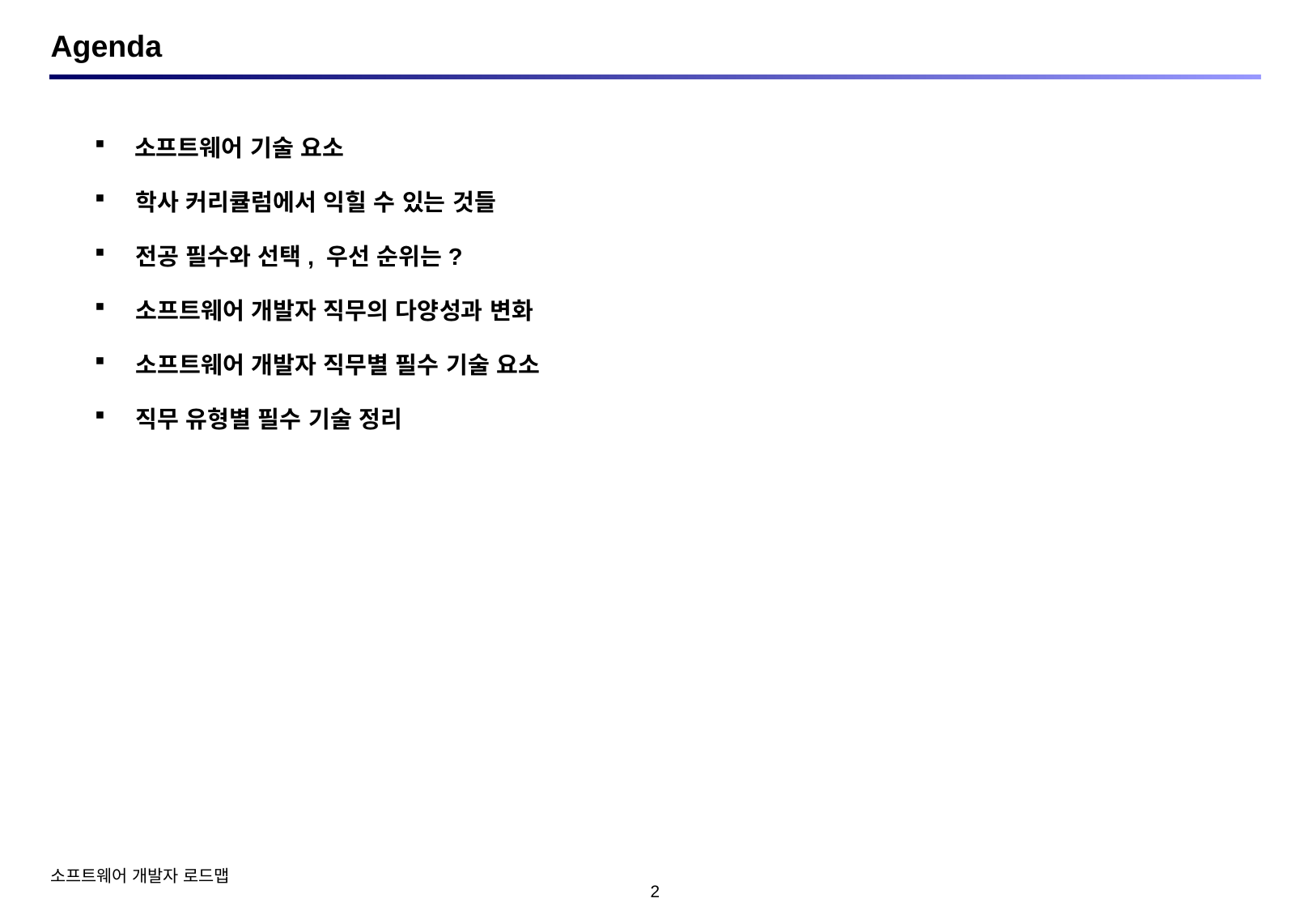

# Agenda
 소프트웨어 기술 요소
 학사 커리큘럼에서 익힐 수 있는 것들
 전공 필수와 선택, 우선 순위는?
 소프트웨어 개발자 직무의 다양성과 변화
 소프트웨어 개발자 직무별 필수 기술 요소
 직무 유형별 필수 기술 정리